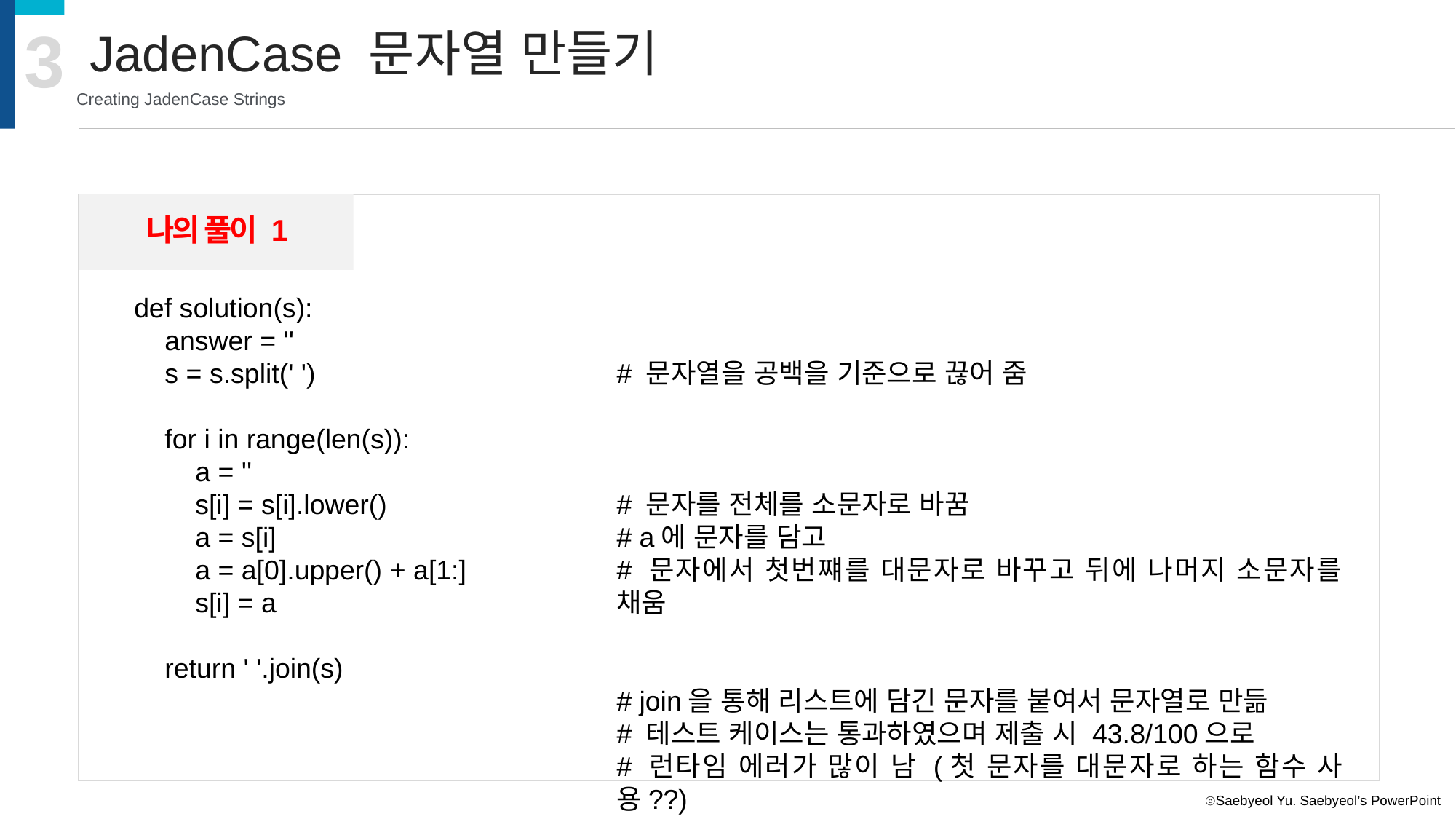

3
JadenCase 문자열 만들기
Creating JadenCase Strings

나의 풀이 1
def solution(s):
    answer = ''
    s = s.split(' ')

    for i in range(len(s)):
        a = ''
        s[i] = s[i].lower()
        a = s[i]
        a = a[0].upper() + a[1:]
        s[i] = a

    return ' '.join(s)

# 문자열을 공백을 기준으로 끊어 줌

# 문자를 전체를 소문자로 바꿈
# a에 문자를 담고
# 문자에서 첫번쨰를 대문자로 바꾸고 뒤에 나머지 소문자를 채움

# join을 통해 리스트에 담긴 문자를 붙여서 문자열로 만듦
# 테스트 케이스는 통과하였으며 제출 시 43.8/100으로
# 런타임 에러가 많이 남 (첫 문자를 대문자로 하는 함수 사용??)